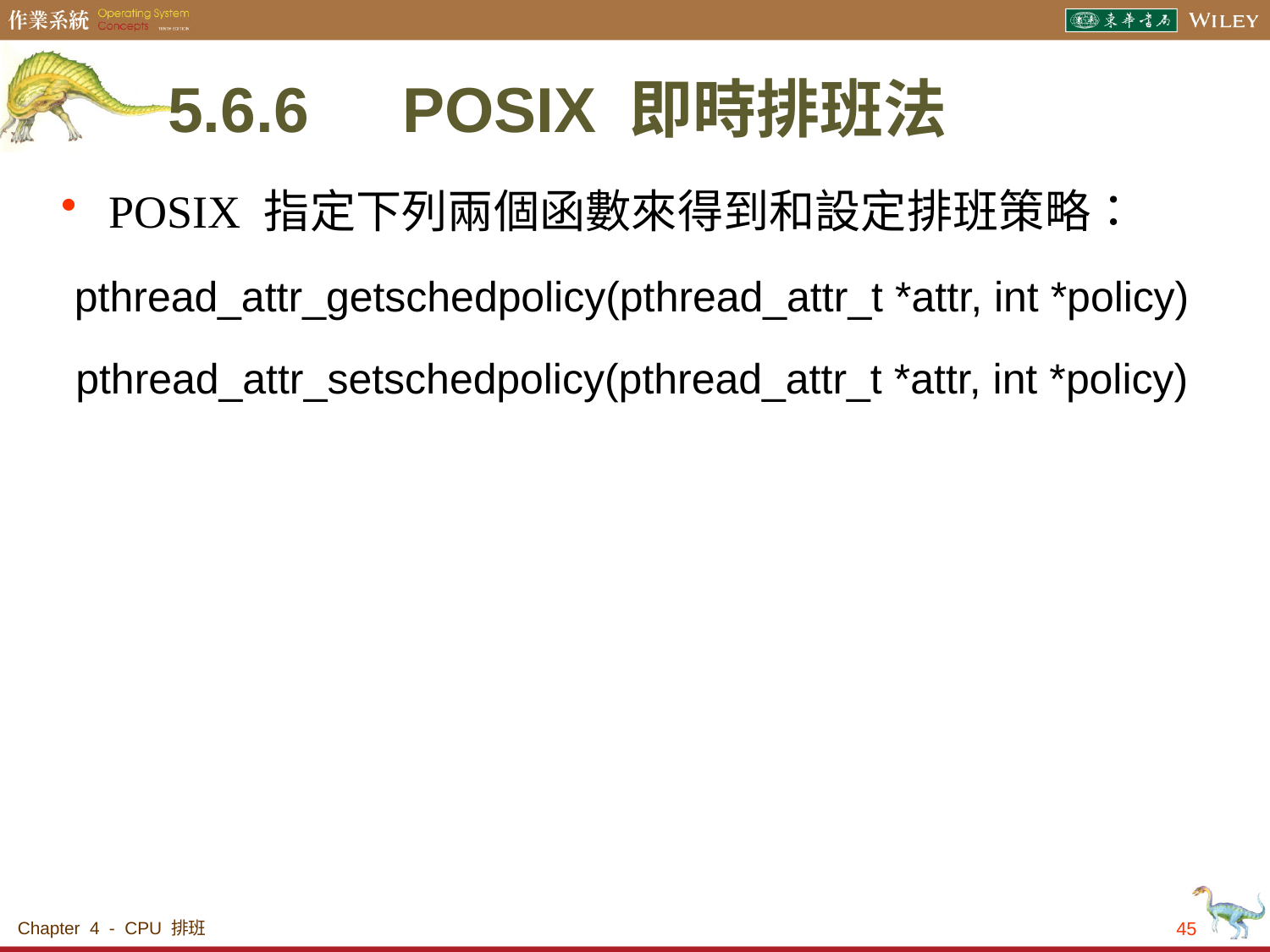

# 5.6.6　POSIX 即時排班法
POSIX 指定下列兩個函數來得到和設定排班策略：
pthread_attr_getschedpolicy(pthread_attr_t *attr, int *policy)
pthread_attr_setschedpolicy(pthread_attr_t *attr, int *policy)
Chapter  4  -  CPU 排班
45